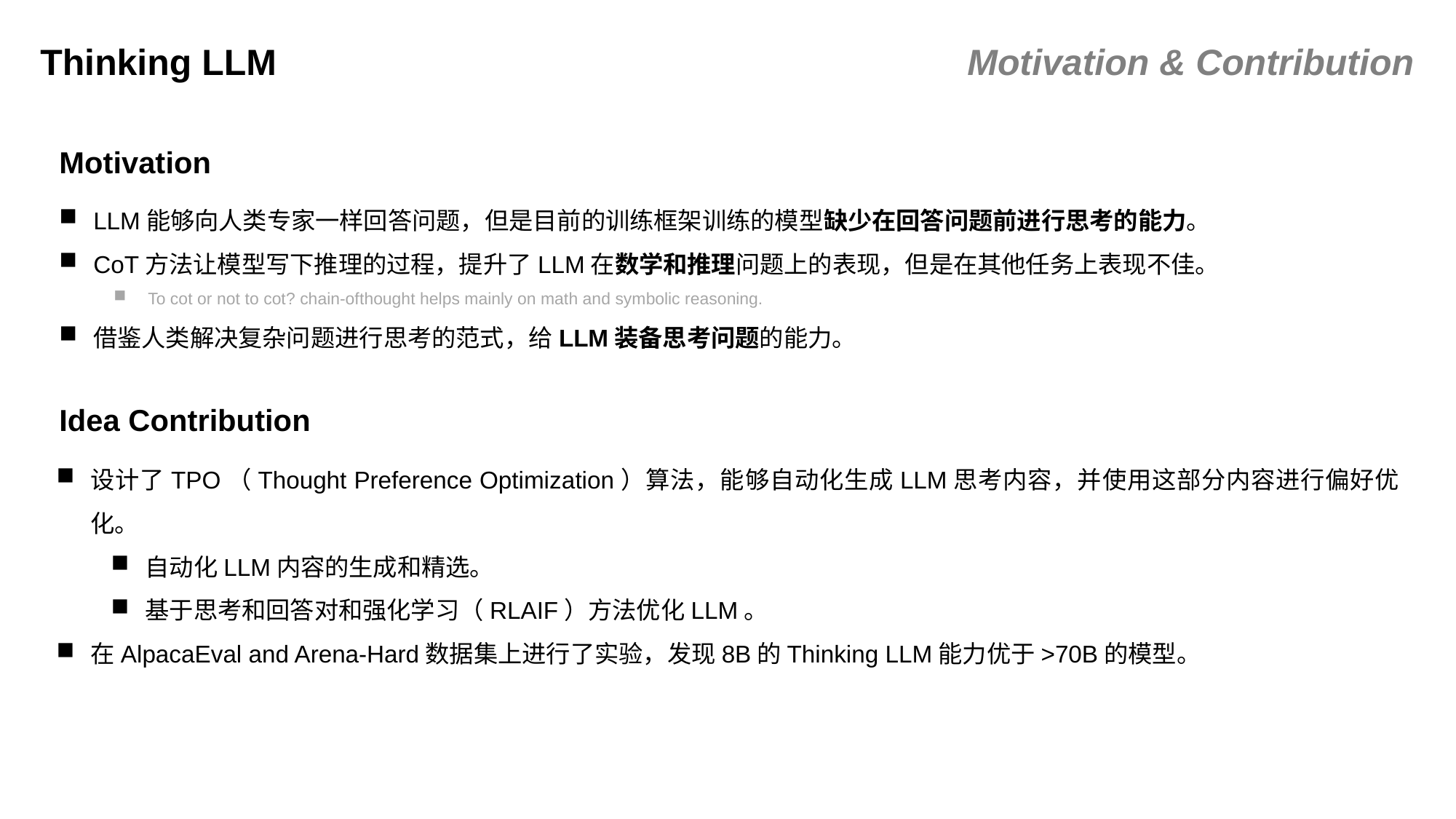

Thinking LLM
Motivation & Contribution
Motivation
LLM能够向人类专家一样回答问题，但是目前的训练框架训练的模型缺少在回答问题前进行思考的能力。
CoT方法让模型写下推理的过程，提升了LLM在数学和推理问题上的表现，但是在其他任务上表现不佳。
To cot or not to cot? chain-ofthought helps mainly on math and symbolic reasoning.
借鉴人类解决复杂问题进行思考的范式，给LLM装备思考问题的能力。

Idea Contribution
设计了TPO（Thought Preference Optimization）算法，能够自动化生成LLM思考内容，并使用这部分内容进行偏好优化。
自动化LLM内容的生成和精选。
基于思考和回答对和强化学习（RLAIF）方法优化LLM。
在AlpacaEval and Arena-Hard数据集上进行了实验，发现8B的Thinking LLM能力优于>70B的模型。